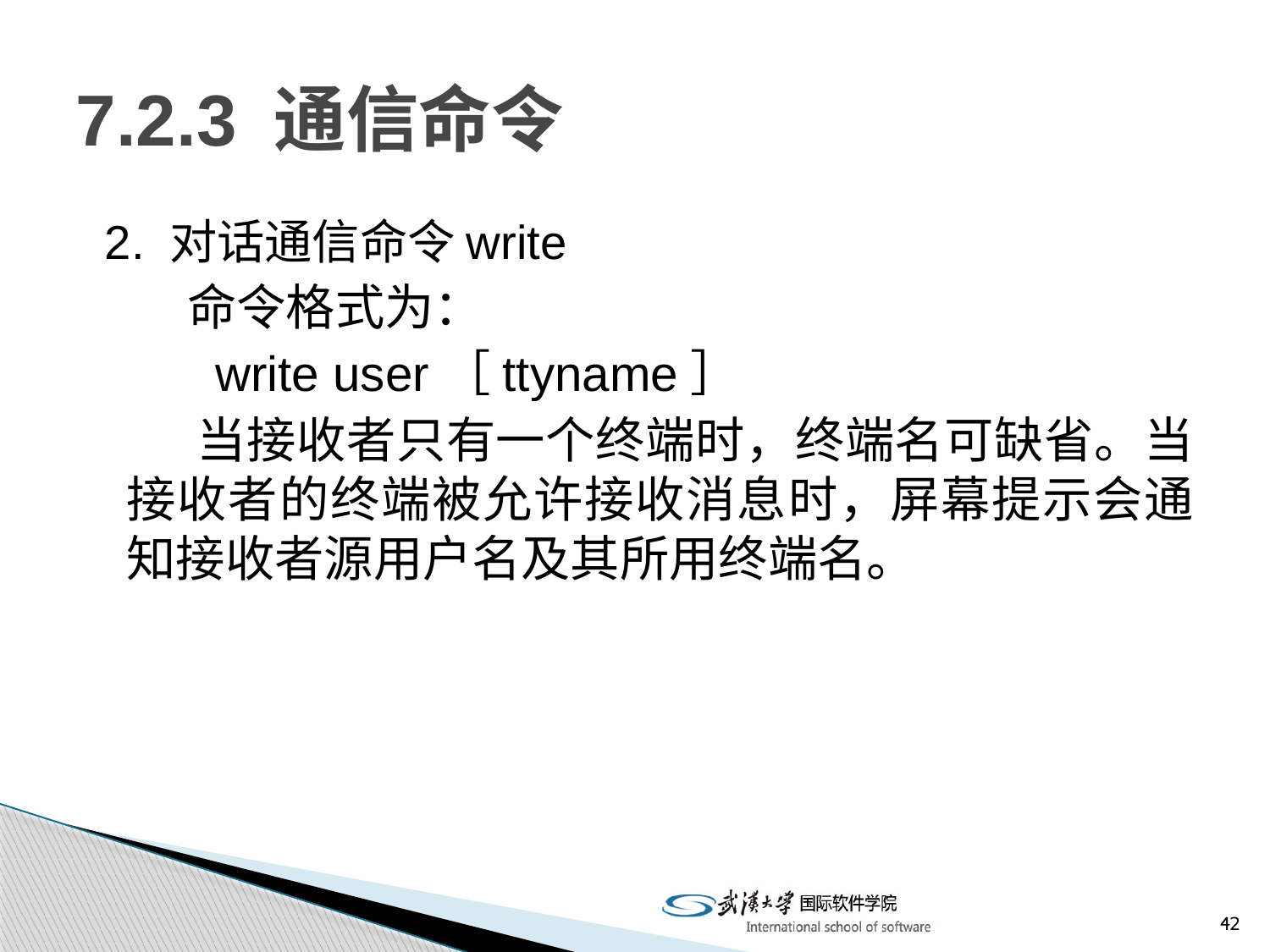

# 7.2.3 通信命令
 2. 对话通信命令write
        命令格式为：
         write user［ttyname］
        当接收者只有一个终端时，终端名可缺省。当接收者的终端被允许接收消息时，屏幕提示会通知接收者源用户名及其所用终端名。
42